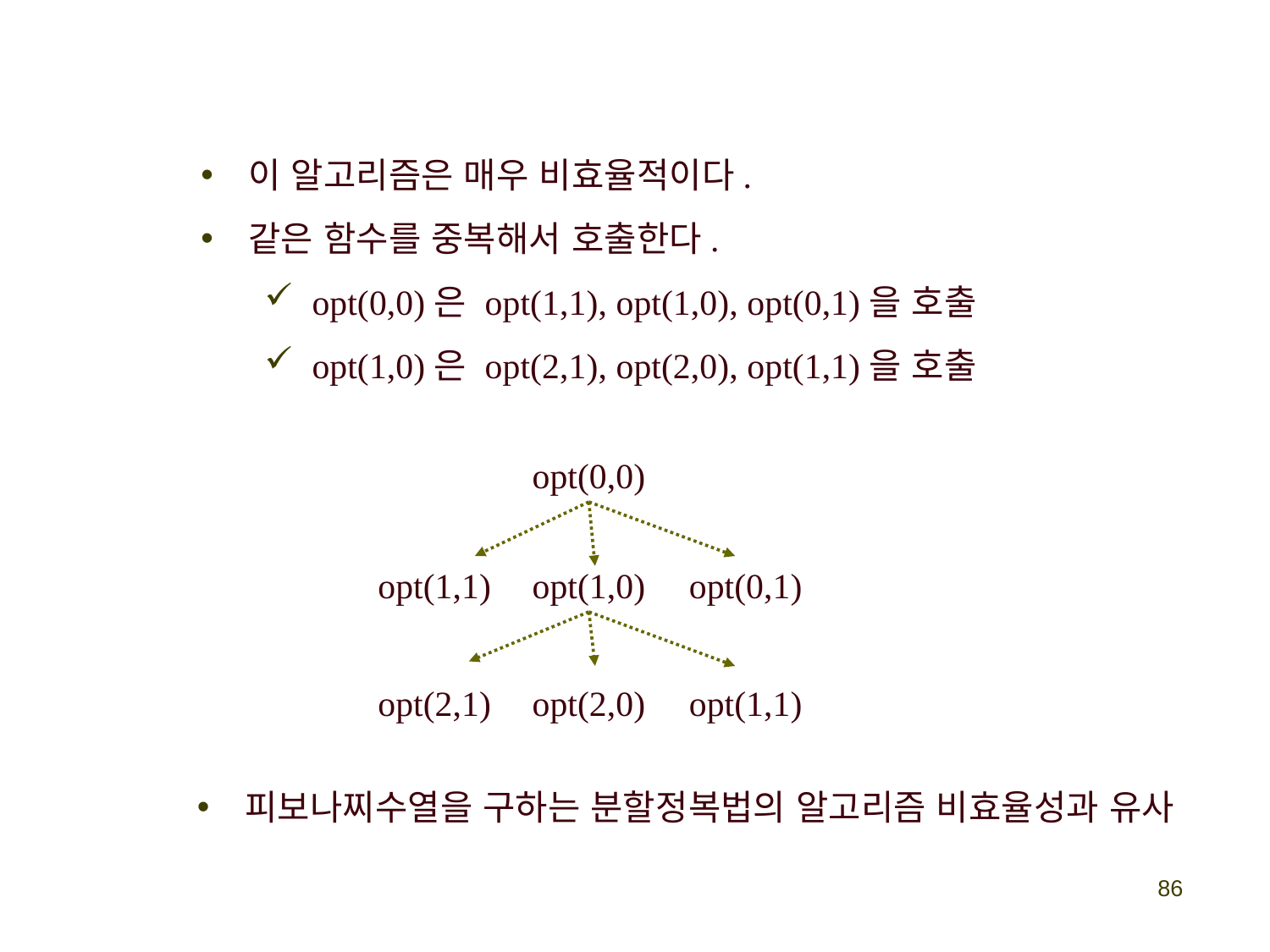

이 알고리즘은 매우 비효율적이다.
같은 함수를 중복해서 호출한다.
opt(0,0)은 opt(1,1), opt(1,0), opt(0,1)을 호출
opt(1,0)은 opt(2,1), opt(2,0), opt(1,1)을 호출
opt(0,0)
opt(1,1)
opt(1,0)
opt(0,1)
opt(2,1)
opt(2,0)
opt(1,1)
피보나찌수열을 구하는 분할정복법의 알고리즘 비효율성과 유사
86